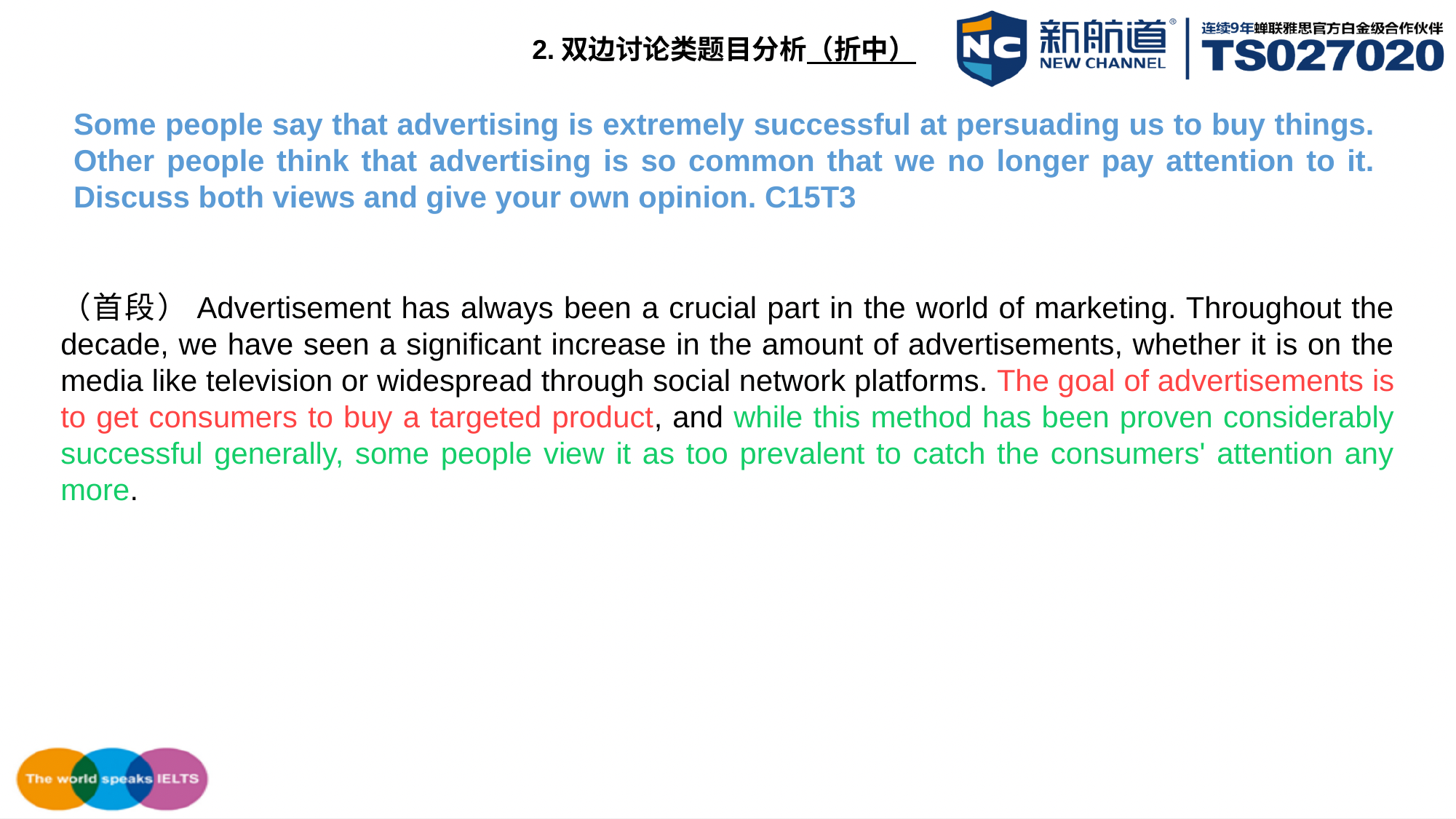

2.双边讨论类题目分析（折中）
Some people say that advertising is extremely successful at persuading us to buy things. Other people think that advertising is so common that we no longer pay attention to it. Discuss both views and give your own opinion. C15T3
（首段）Advertisement has always been a crucial part in the world of marketing. Throughout the decade, we have seen a significant increase in the amount of advertisements, whether it is on the media like television or widespread through social network platforms. The goal of advertisements is to get consumers to buy a targeted product, and while this method has been proven considerably successful generally, some people view it as too prevalent to catch the consumers' attention any more.